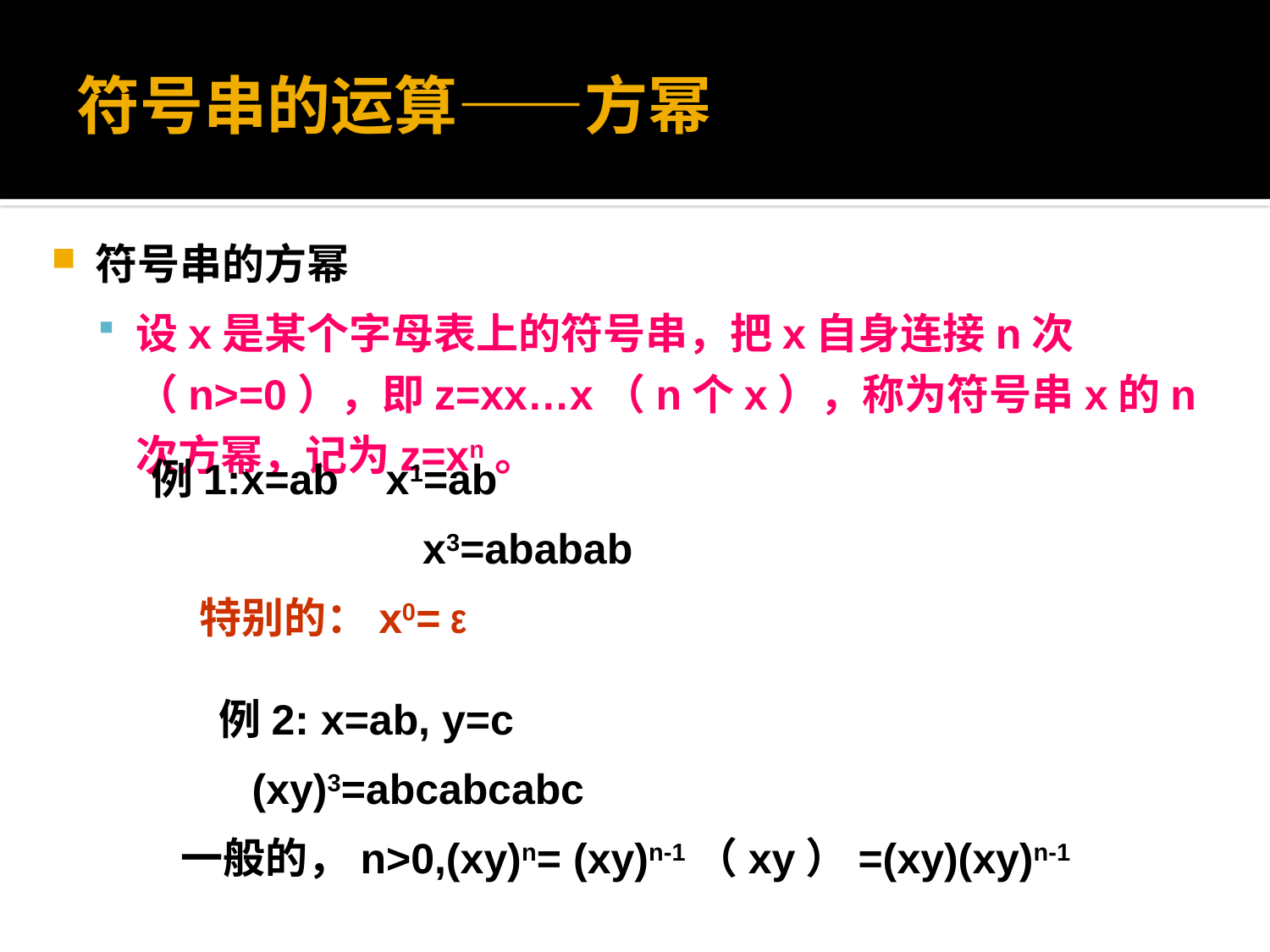

# 符号串的运算——方幂
符号串的方幂
设x是某个字母表上的符号串，把x自身连接n次（n>=0），即z=xx…x（n个x），称为符号串x的n次方幂，记为z=xn。

例1:x=ab    x1=ab
		         x3=ababab
    特别的：x0= ε
	例2: x=ab, y=c
      (xy)3=abcabcabc
一般的，n>0,(xy)n= (xy)n-1（xy）=(xy)(xy)n-1